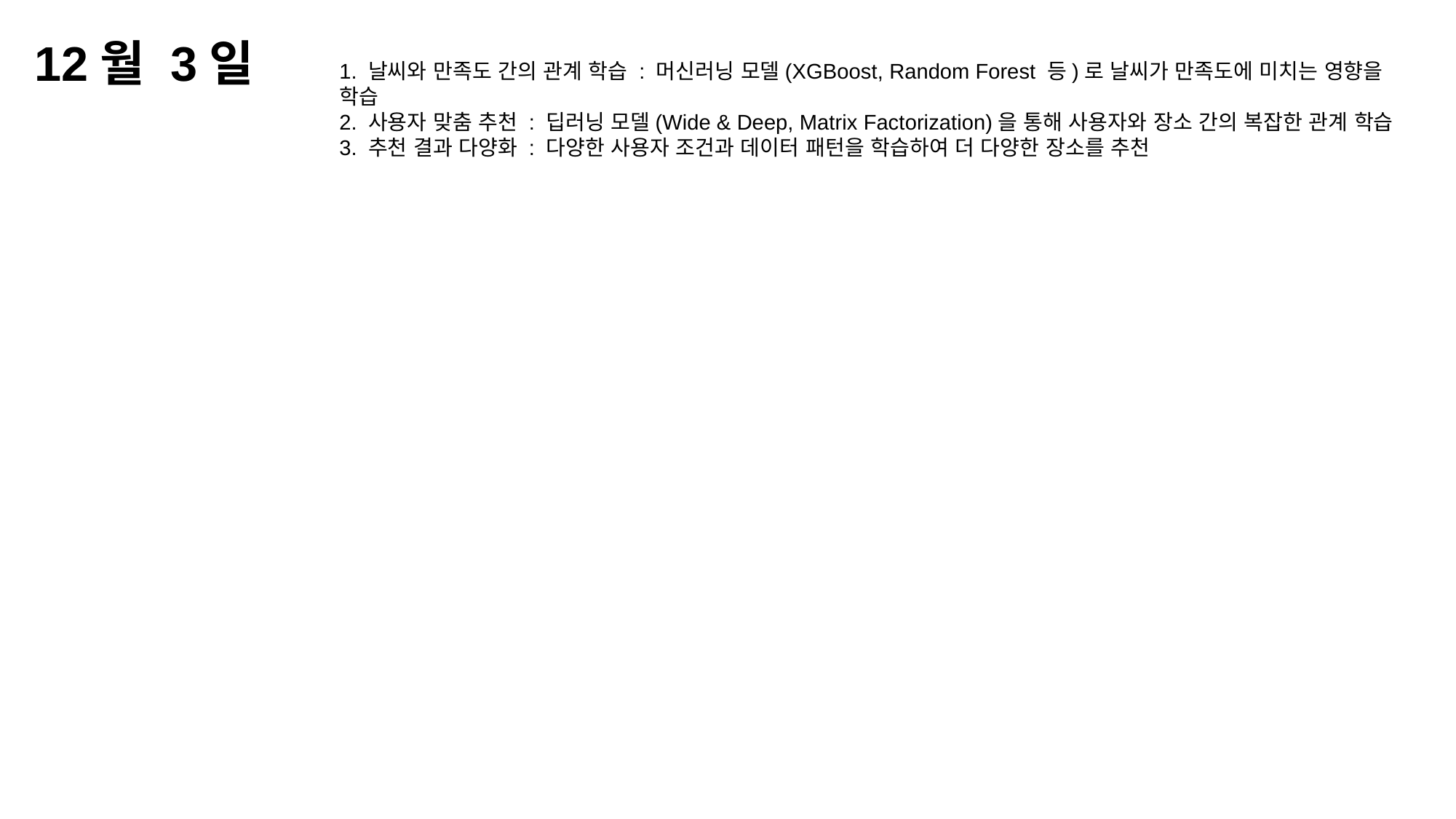

12월 3일
1. 날씨와 만족도 간의 관계 학습 : 머신러닝 모델(XGBoost, Random Forest 등)로 날씨가 만족도에 미치는 영향을 학습
2. 사용자 맞춤 추천 : 딥러닝 모델(Wide & Deep, Matrix Factorization)을 통해 사용자와 장소 간의 복잡한 관계 학습
3. 추천 결과 다양화 : 다양한 사용자 조건과 데이터 패턴을 학습하여 더 다양한 장소를 추천